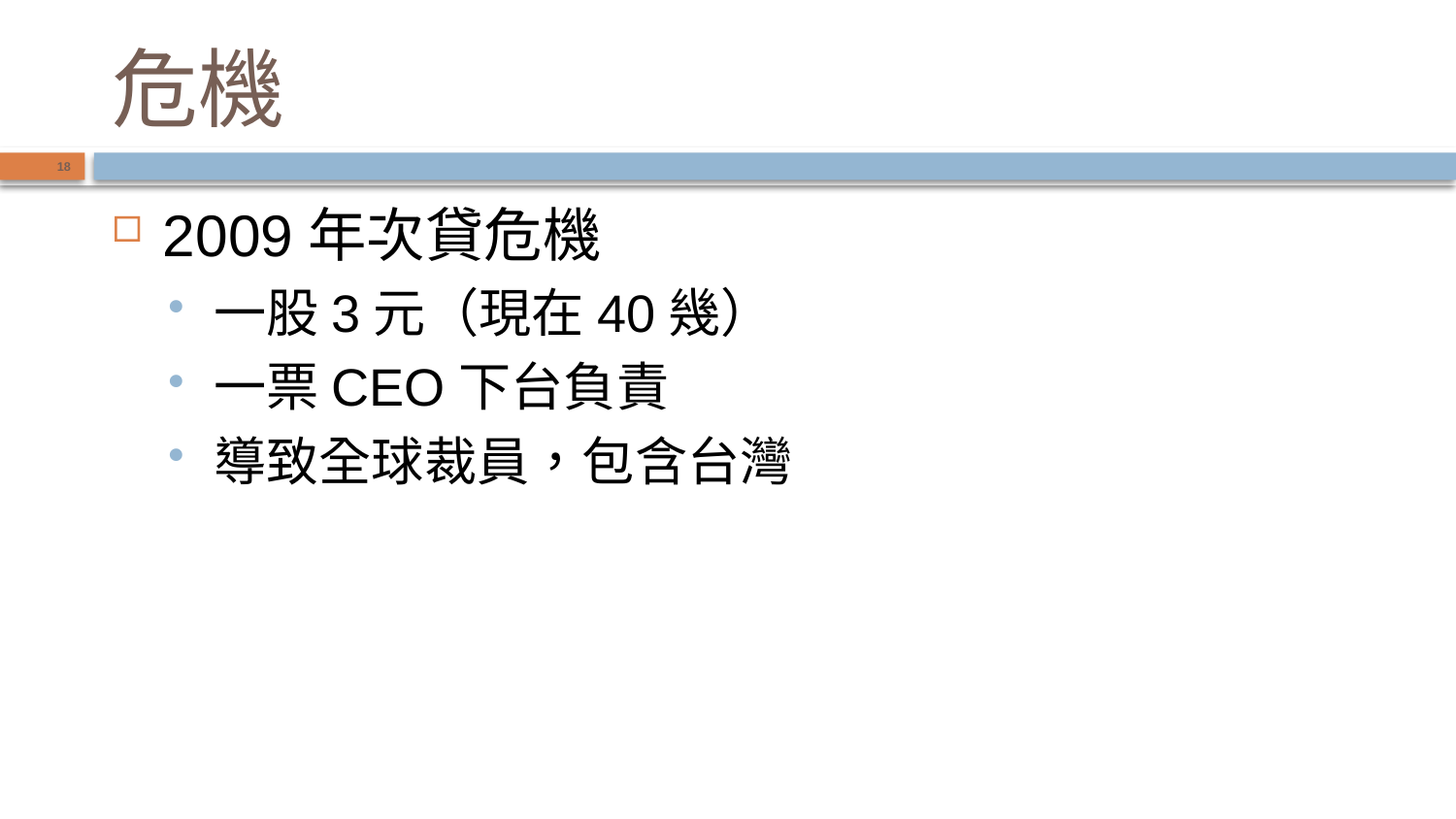

# 危機
18
2009年次貸危機
一股3元（現在40幾）
一票CEO下台負責
導致全球裁員，包含台灣